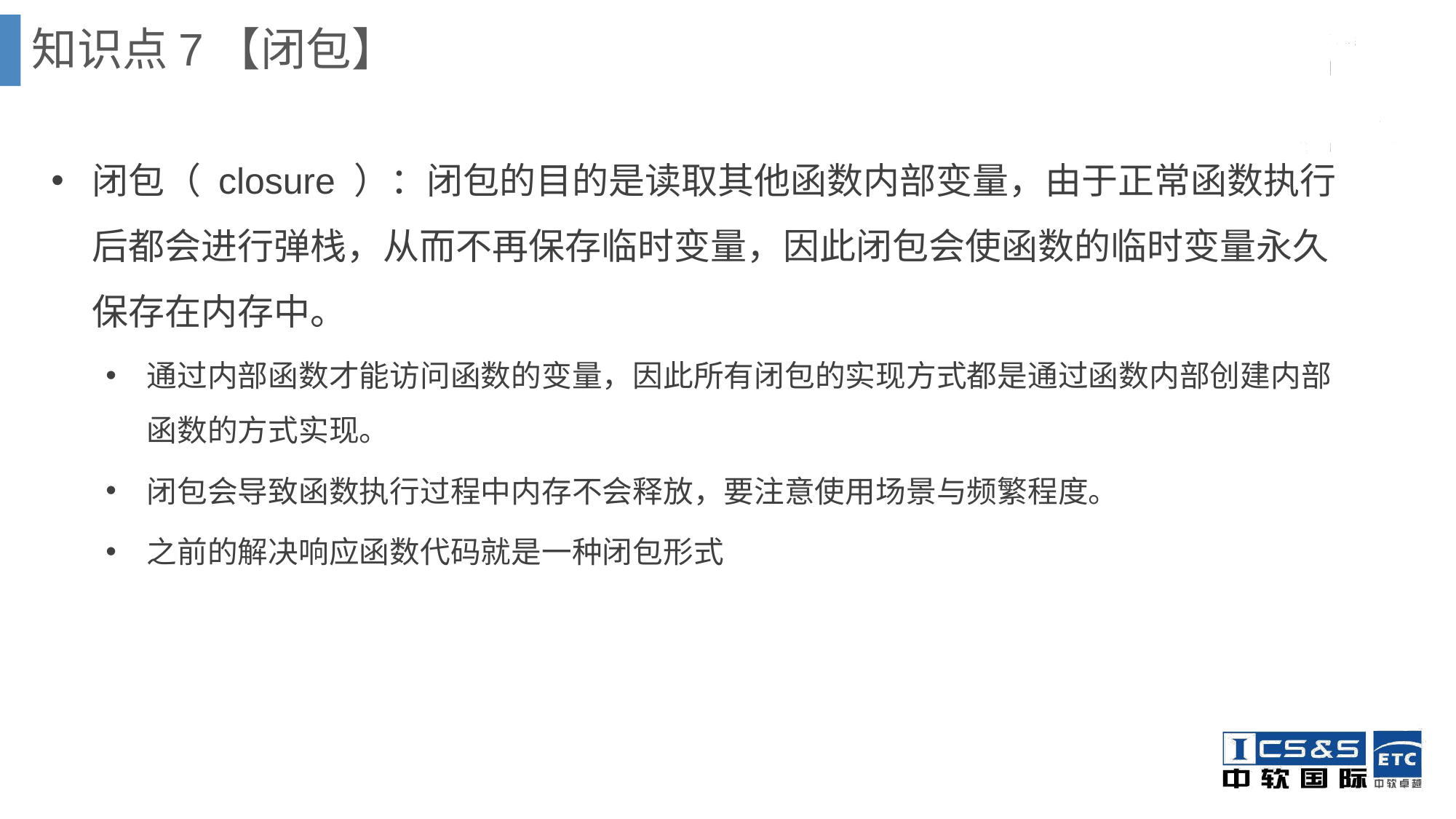

知识点7【闭包】
闭包（ closure ）：闭包的目的是读取其他函数内部变量，由于正常函数执行后都会进行弹栈，从而不再保存临时变量，因此闭包会使函数的临时变量永久保存在内存中。
通过内部函数才能访问函数的变量，因此所有闭包的实现方式都是通过函数内部创建内部函数的方式实现。
闭包会导致函数执行过程中内存不会释放，要注意使用场景与频繁程度。
之前的解决响应函数代码就是一种闭包形式